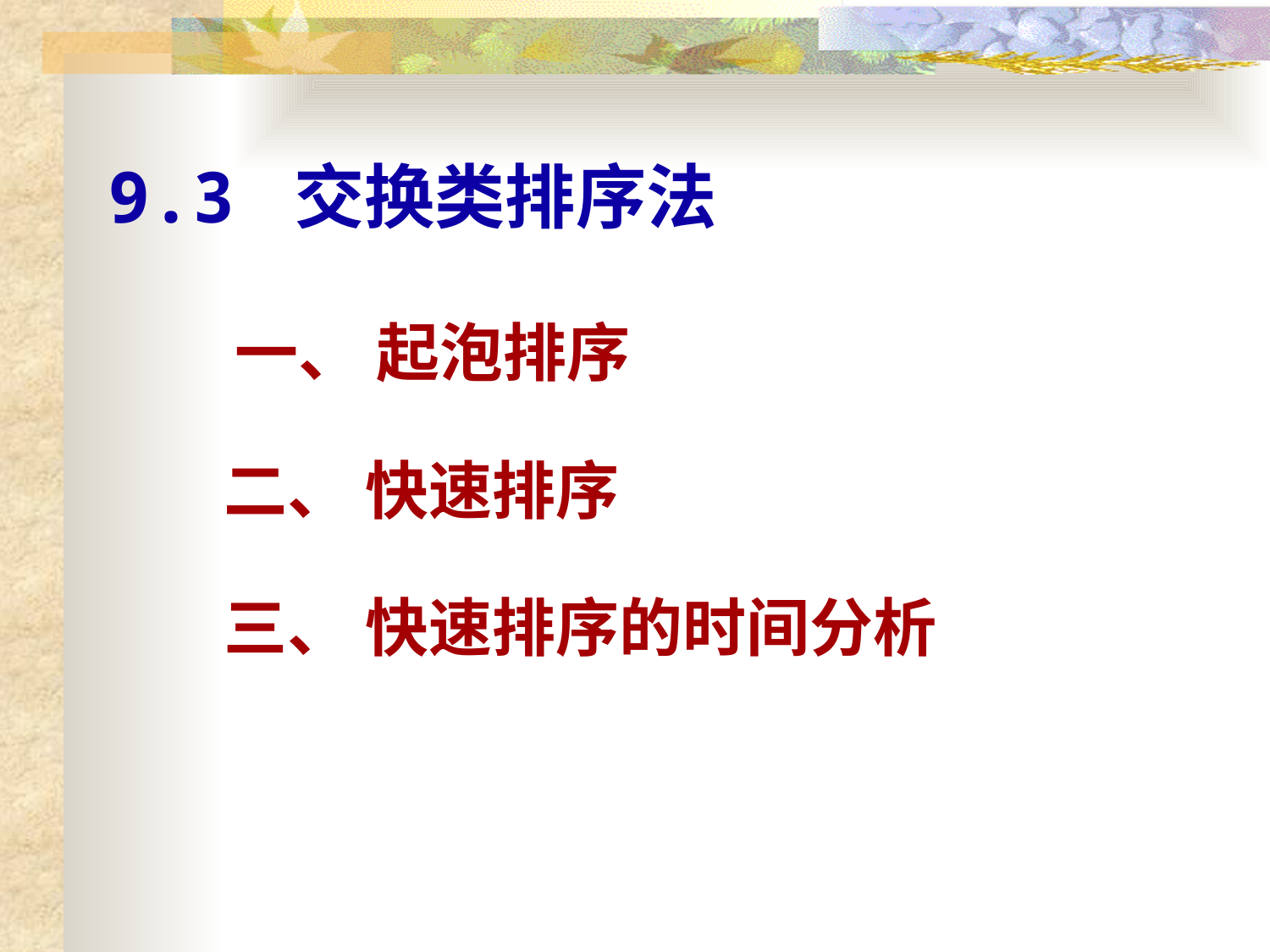

# 9.3 交换类排序法
一、 起泡排序
二、 快速排序
三、 快速排序的时间分析